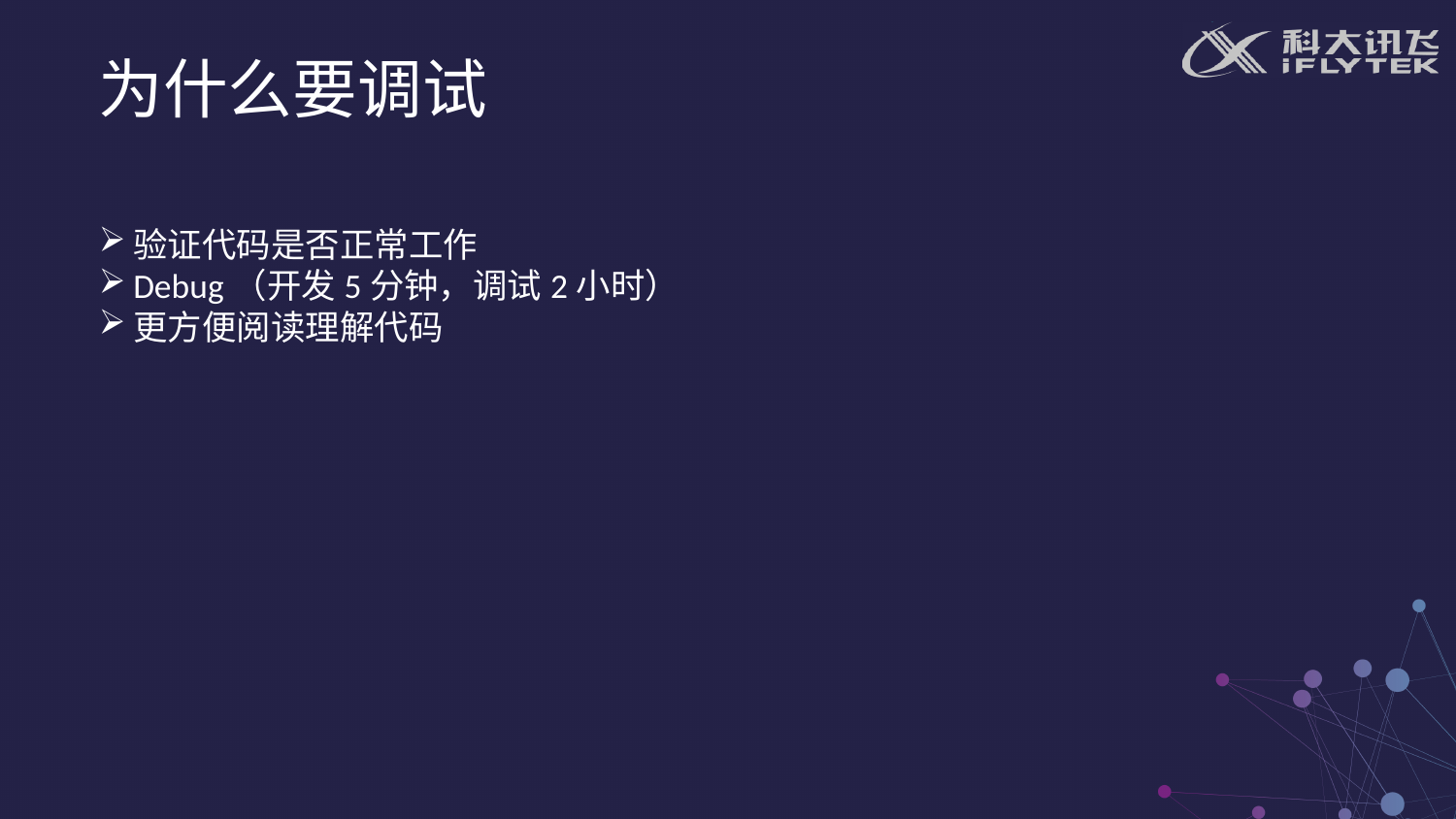

为什么要调试
验证代码是否正常工作
Debug（开发5分钟，调试2小时）
更方便阅读理解代码